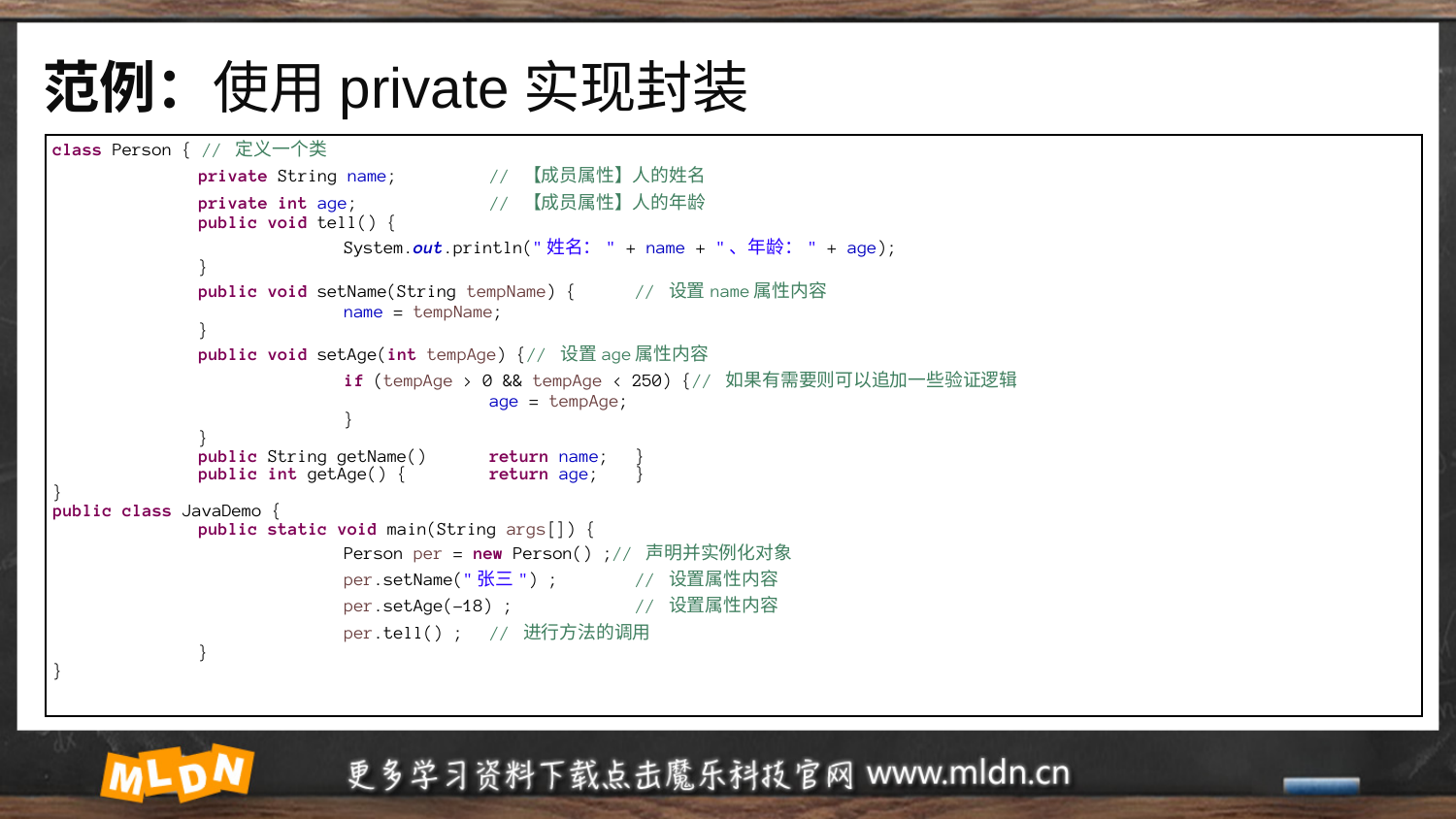

# 范例：使用private实现封装
| class Person { // 定义一个类 private String name; // 【成员属性】人的姓名 private int age; // 【成员属性】人的年龄 public void tell() { System.out.println("姓名：" + name + "、年龄：" + age); } public void setName(String tempName) { // 设置name属性内容 name = tempName; } public void setAge(int tempAge) {// 设置age属性内容 if (tempAge > 0 && tempAge < 250) {// 如果有需要则可以追加一些验证逻辑 age = tempAge; } } public String getName() return name; } public int getAge() { return age; } } public class JavaDemo { public static void main(String args[]) { Person per = new Person() ;// 声明并实例化对象 per.setName("张三") ; // 设置属性内容 per.setAge(-18) ; // 设置属性内容 per.tell() ; // 进行方法的调用 } } |
| --- |